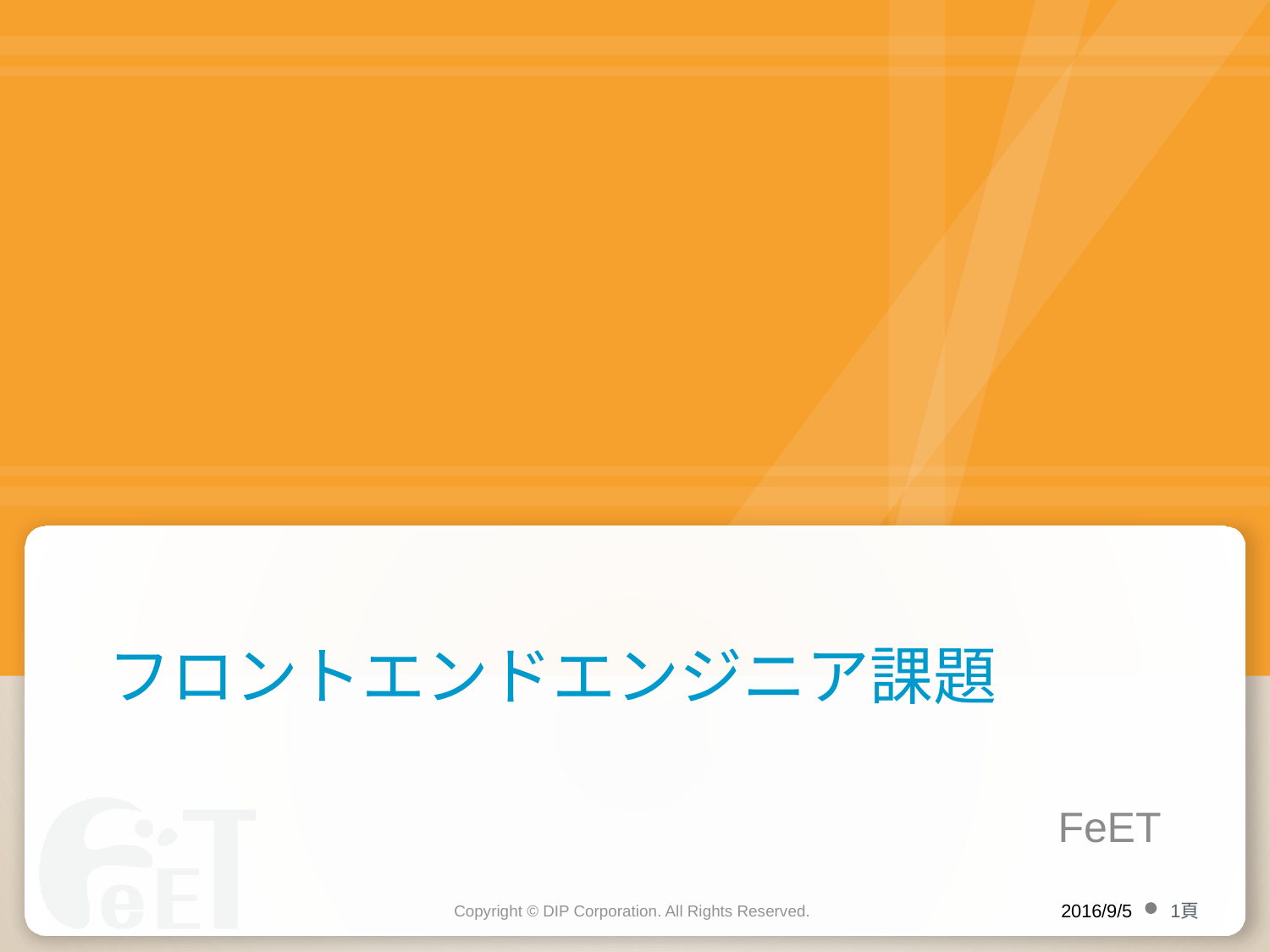

# フロントエンドエンジニア課題
FeET
Copyright © DIP Corporation. All Rights Reserved.
2016/9/5
1